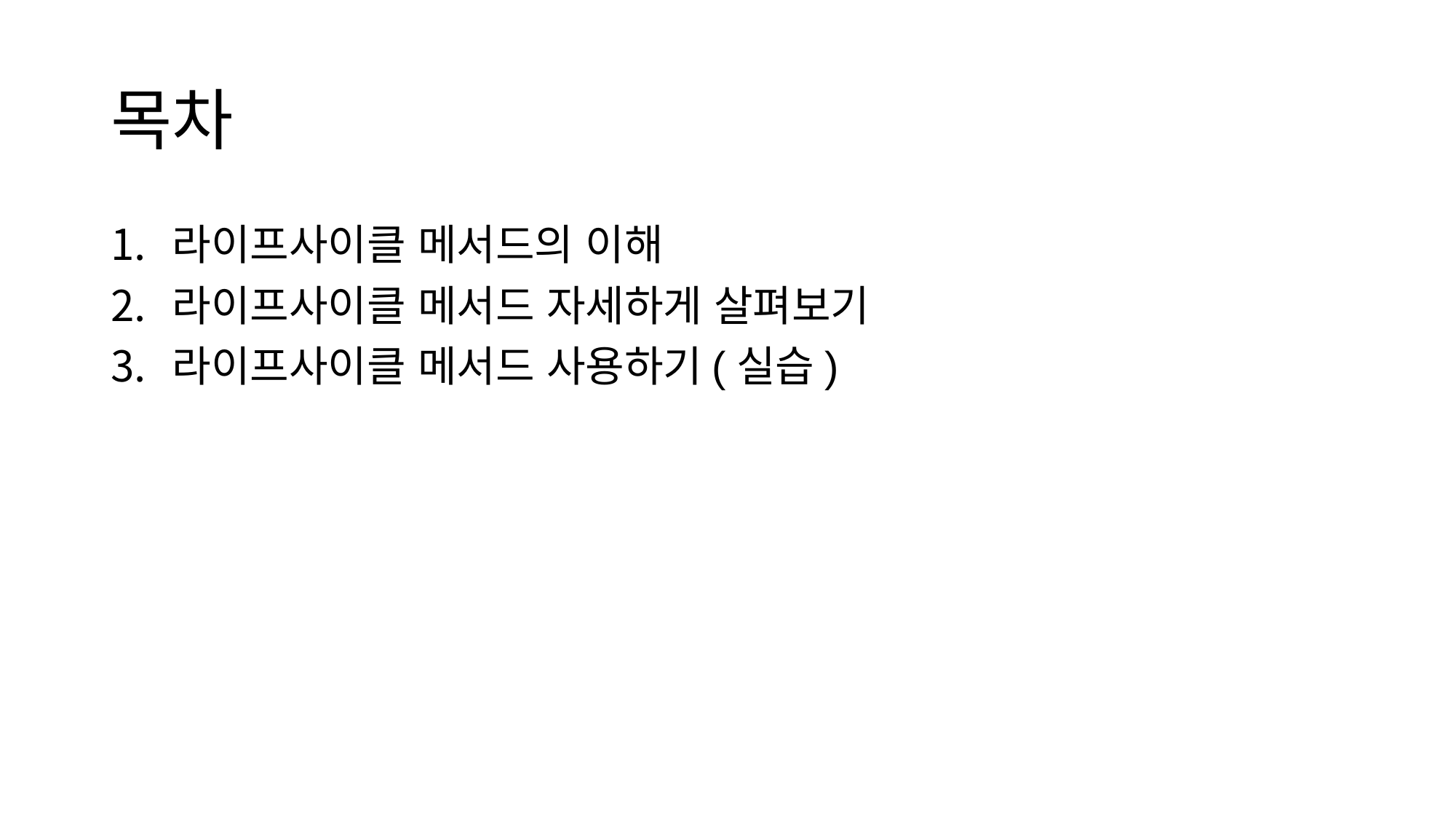

# 목차
라이프사이클 메서드의 이해
라이프사이클 메서드 자세하게 살펴보기
라이프사이클 메서드 사용하기(실습)